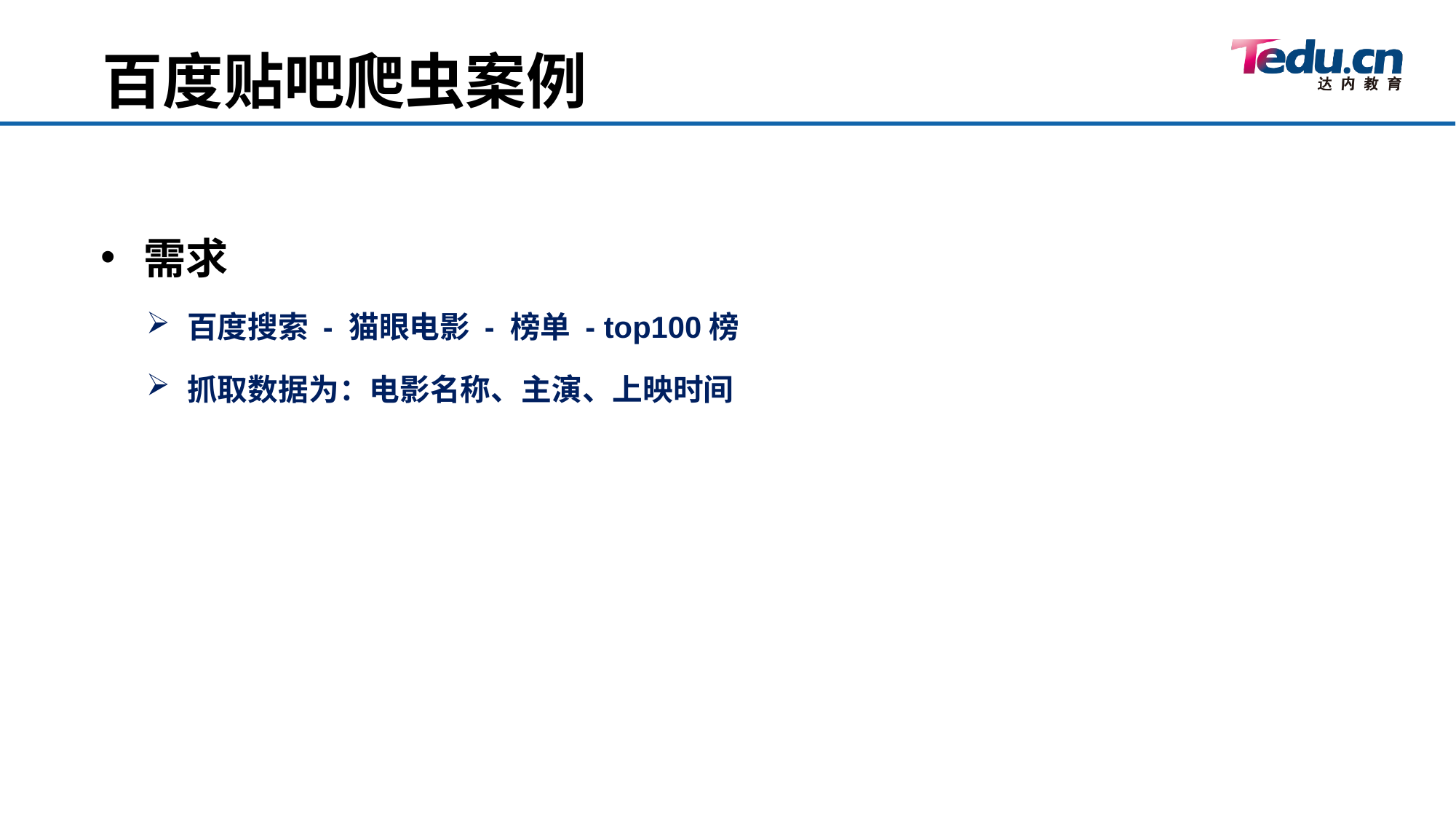

百度贴吧爬虫案例

需求
百度搜索 - 猫眼电影 - 榜单 - top100榜
抓取数据为：电影名称、主演、上映时间